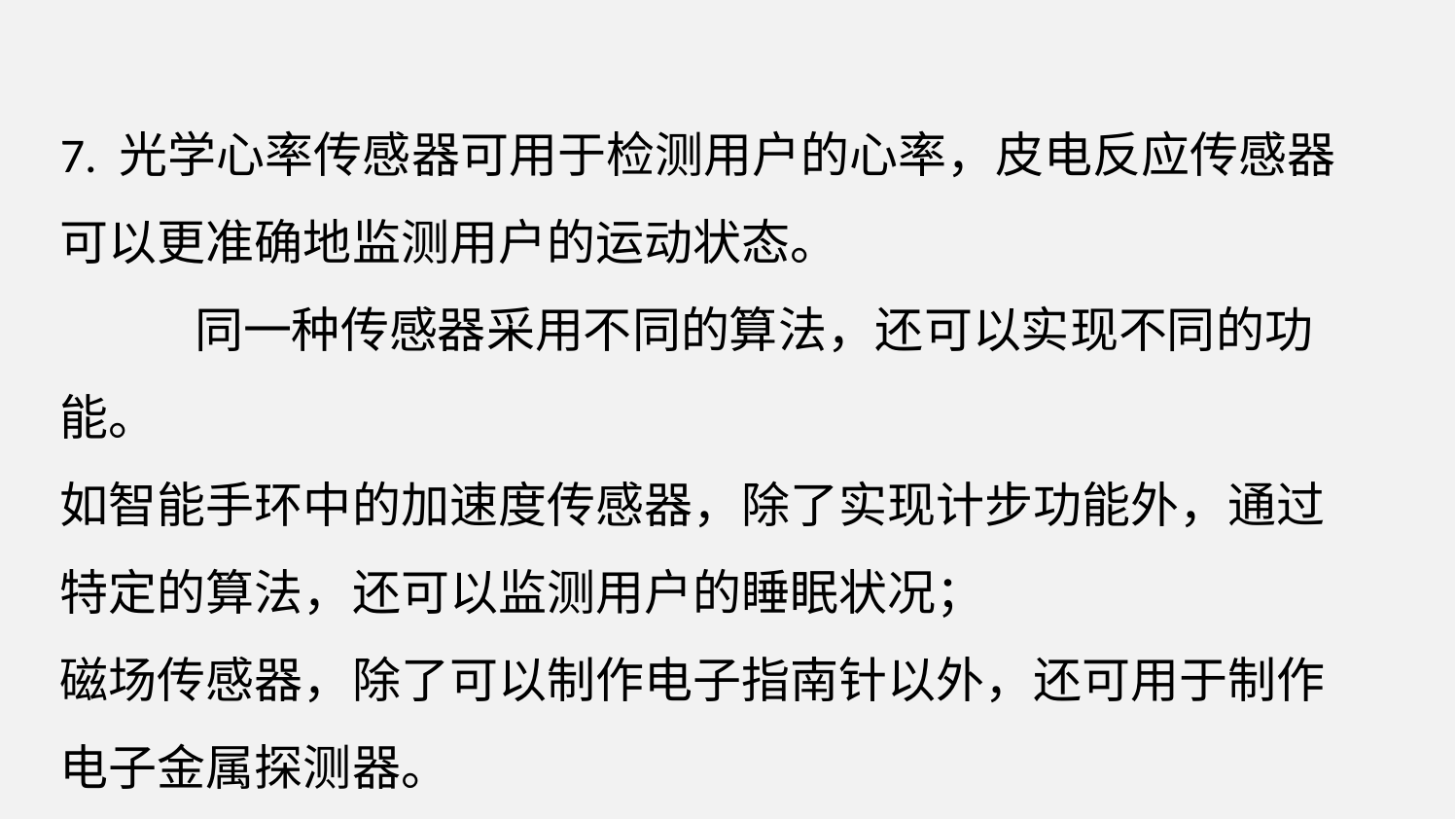

7. 光学心率传感器可用于检测用户的心率，皮电反应传感器可以更准确地监测用户的运动状态。
         同一种传感器采用不同的算法，还可以实现不同的功能。
如智能手环中的加速度传感器，除了实现计步功能外，通过特定的算法，还可以监测用户的睡眠状况；
磁场传感器，除了可以制作电子指南针以外，还可用于制作电子金属探测器。